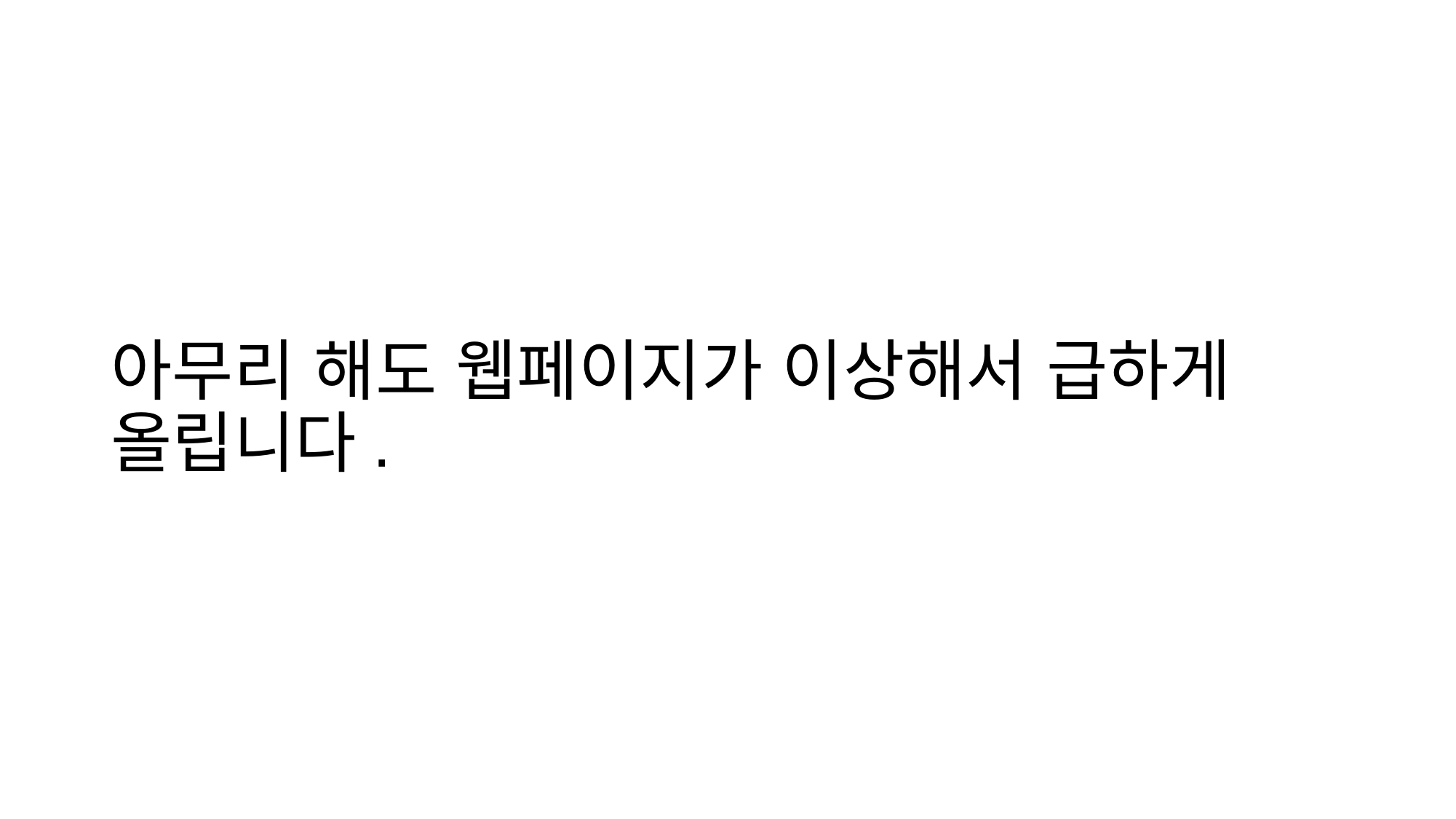

# 아무리 해도 웹페이지가 이상해서 급하게 올립니다.